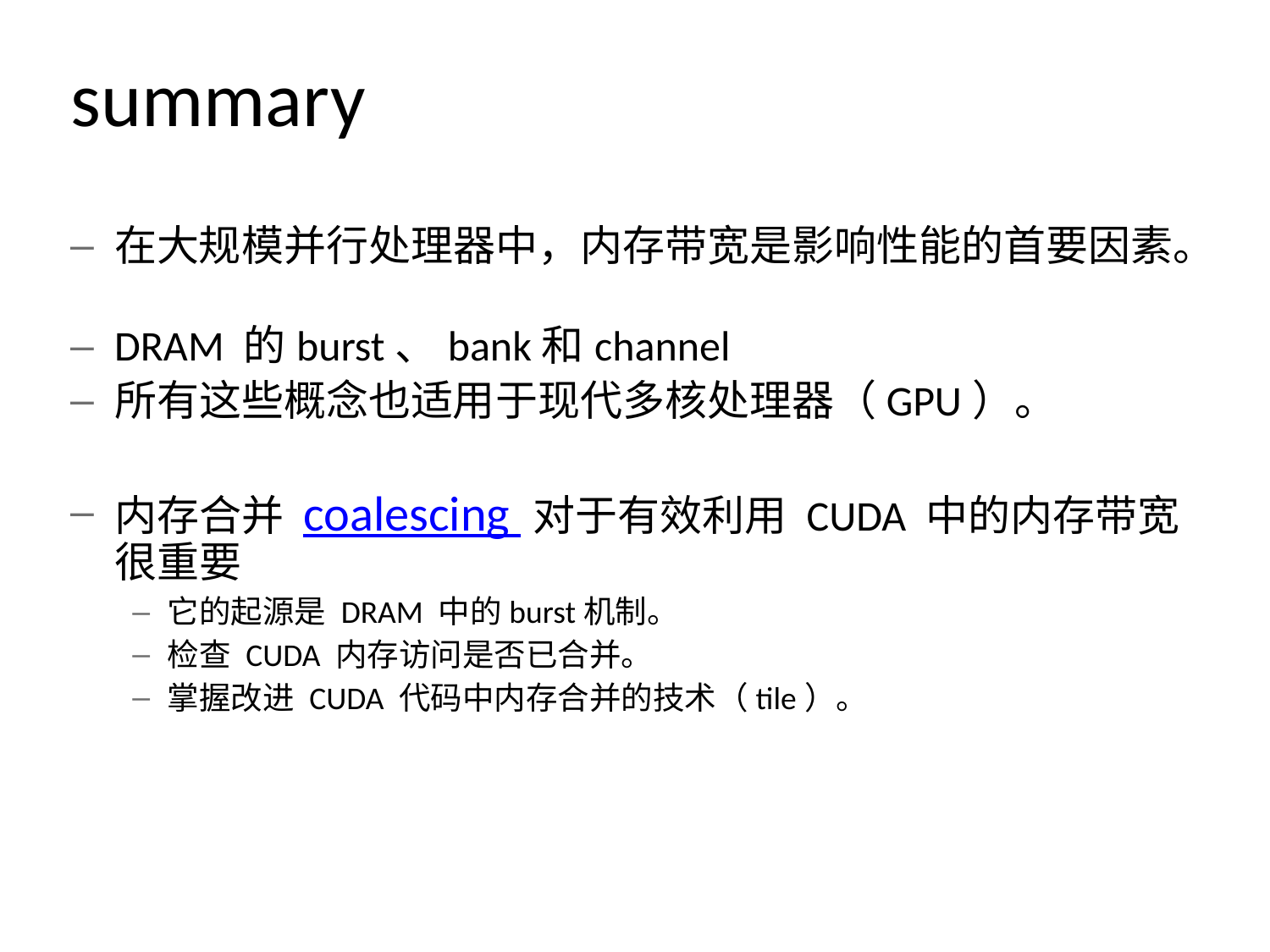

# summary
在大规模并行处理器中，内存带宽是影响性能的首要因素。
DRAM 的burst、bank和channel
所有这些概念也适用于现代多核处理器（GPU）。

内存合并 coalescing 对于有效利用 CUDA 中的内存带宽很重要
它的起源是 DRAM 中的burst机制。
检查 CUDA 内存访问是否已合并。
掌握改进 CUDA 代码中内存合并的技术（tile）。